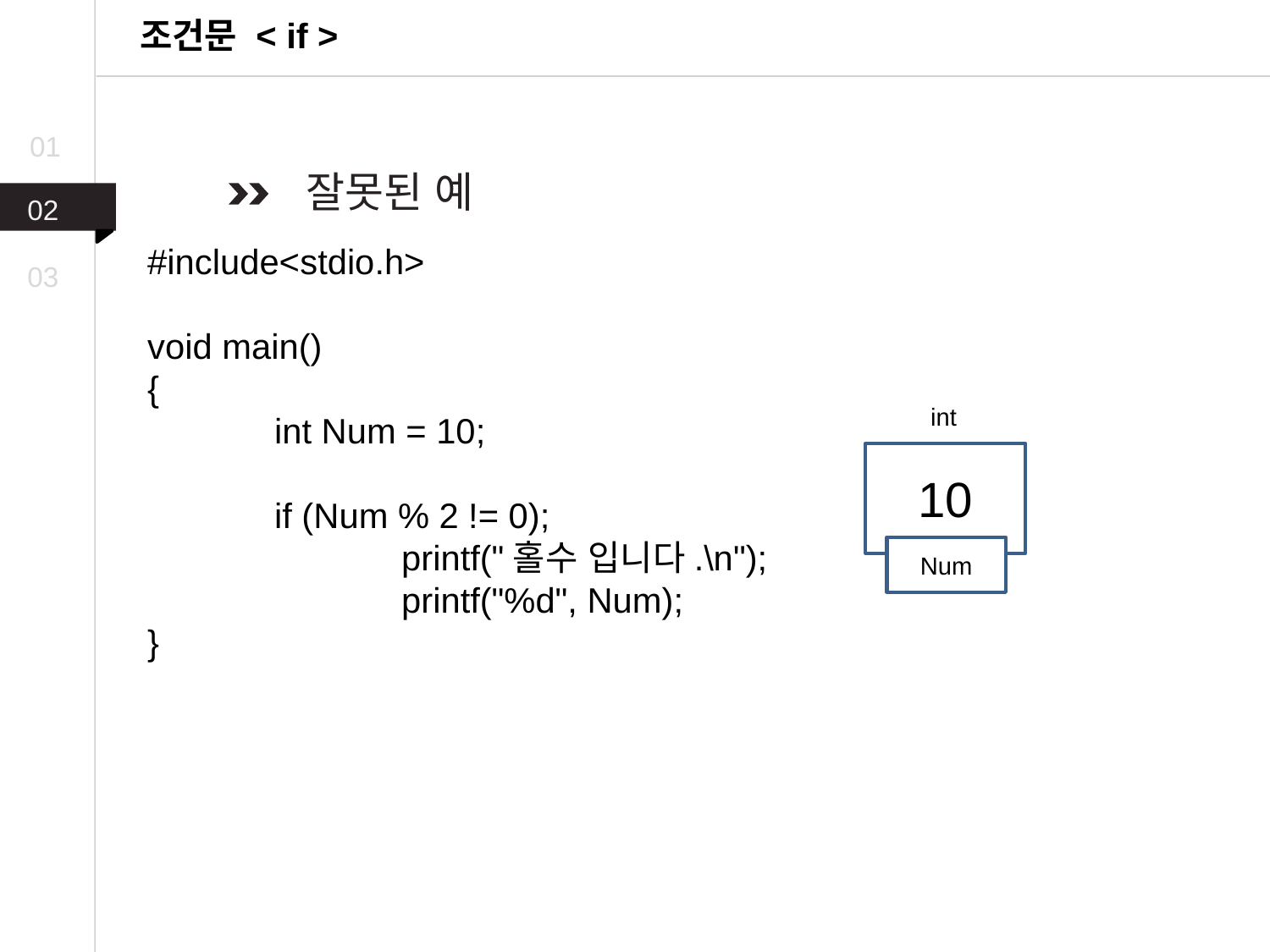

조건문 < if >
01
잘못된 예

02

#include<stdio.h>

void main()
{
	int Num = 10;

	if (Num % 2 != 0);
		printf("홀수 입니다.\n");
		printf("%d", Num);
}
03
int

10
Num